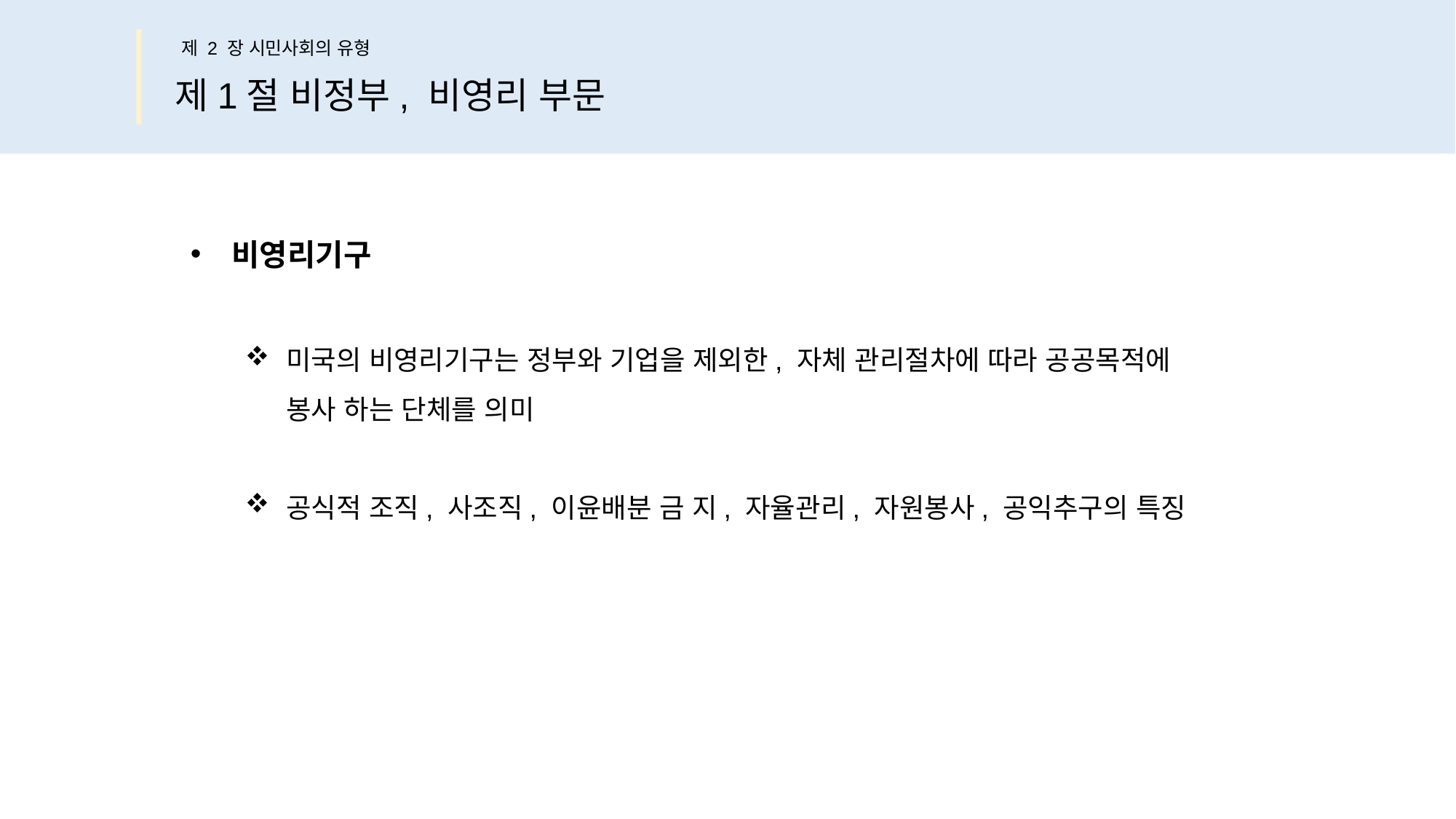

제 2 장 시민사회의 유형
제1절 비정부, 비영리 부문
비영리기구

미국의 비영리기구는 정부와 기업을 제외한, 자체 관리절차에 따라 공공목적에
봉사 하는 단체를 의미

공식적 조직, 사조직, 이윤배분 금 지, 자율관리, 자원봉사, 공익추구의 특징